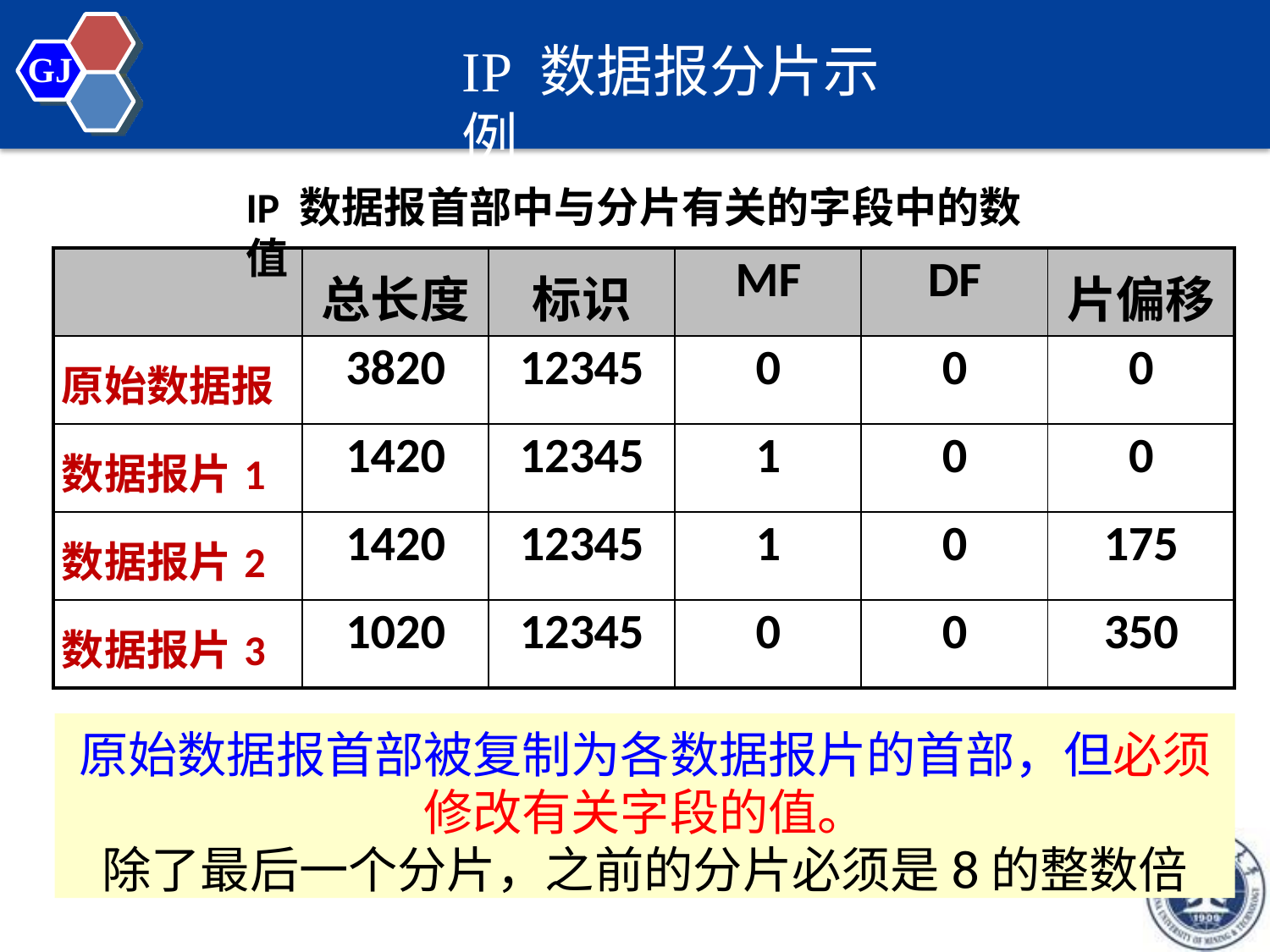

# IP 数据报分片示例
GJ
IP 数据报首部中与分片有关的字段中的数值
|  | 总长度 | 标识 | MF | DF | 片偏移 |
| --- | --- | --- | --- | --- | --- |
| 原始数据报 | 3820 | 12345 | 0 | 0 | 0 |
| 数据报片1 | 1420 | 12345 | 1 | 0 | 0 |
| 数据报片2 | 1420 | 12345 | 1 | 0 | 175 |
| 数据报片3 | 1020 | 12345 | 0 | 0 | 350 |
原始数据报首部被复制为各数据报片的首部，但必须 修改有关字段的值。
除了最后一个分片，之前的分片必须是8的整数倍